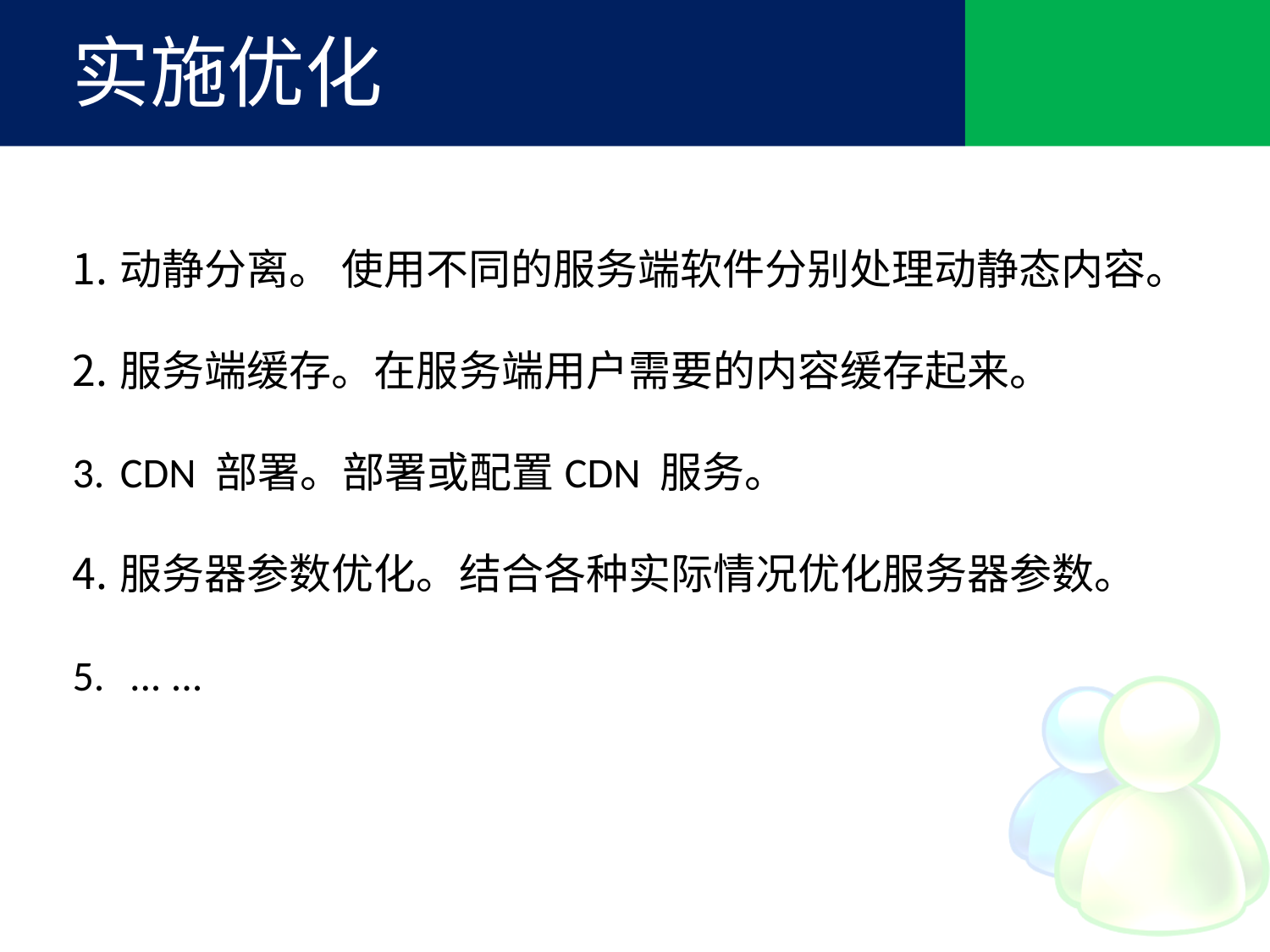

实施优化
动静分离。 使用不同的服务端软件分别处理动静态内容。
服务端缓存。在服务端用户需要的内容缓存起来。
CDN 部署。部署或配置CDN 服务。
服务器参数优化。结合各种实际情况优化服务器参数。
 ... ...